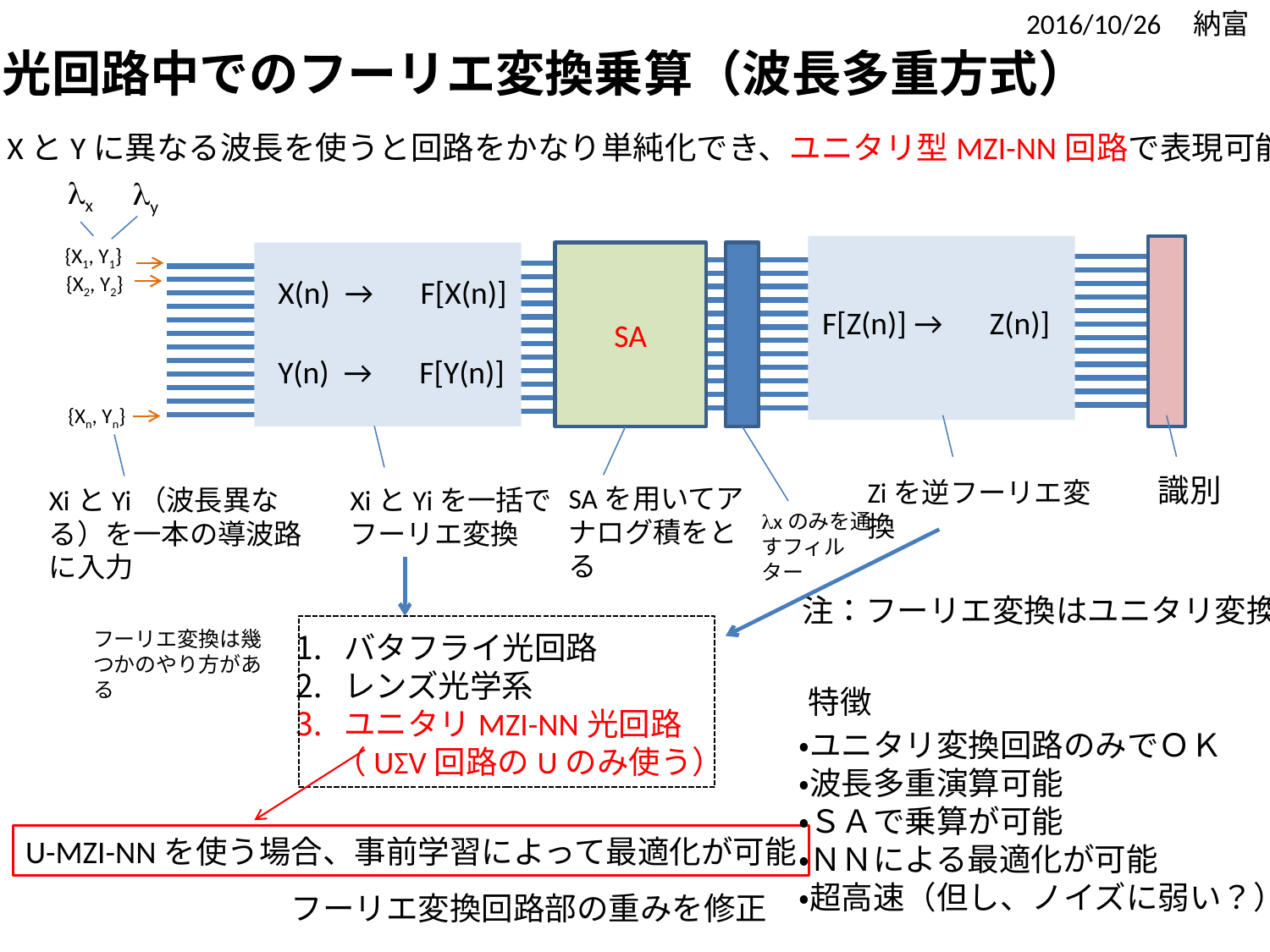

2016/10/26    納富
光回路中でのフーリエ変換乗算（波長多重方式）

XとYに異なる波長を使うと回路をかなり単純化でき、ユニタリ型MZI-NN回路で表現可能
λx
λy
{X1, Y1}

SA

{X2, Y2}
X(n)  →　F[X(n)]
F[Z(n)] →　Z(n)]
Y(n)  →　F[Y(n)]
{Xn, Yn}
識別
Ziを逆フーリエ変換
SAを用いてアナログ積をとる
XiとYi（波長異なる）を一本の導波路に入力
XiとYiを一括でフーリエ変換
λxのみを通すフィルター
注：フーリエ変換はユニタリ変換

フーリエ変換は幾つかのやり方がある
バタフライ光回路
レンズ光学系
ユニタリMZI-NN光回路
特徴
・ユニタリ変換回路のみでＯＫ
・波長多重演算可能
・ＳＡで乗算が可能
・ＮＮによる最適化が可能
・超高速（但し、ノイズに弱い？）
（UΣV回路のUのみ使う）
U-MZI-NNを使う場合、事前学習によって最適化が可能
フーリエ変換回路部の重みを修正